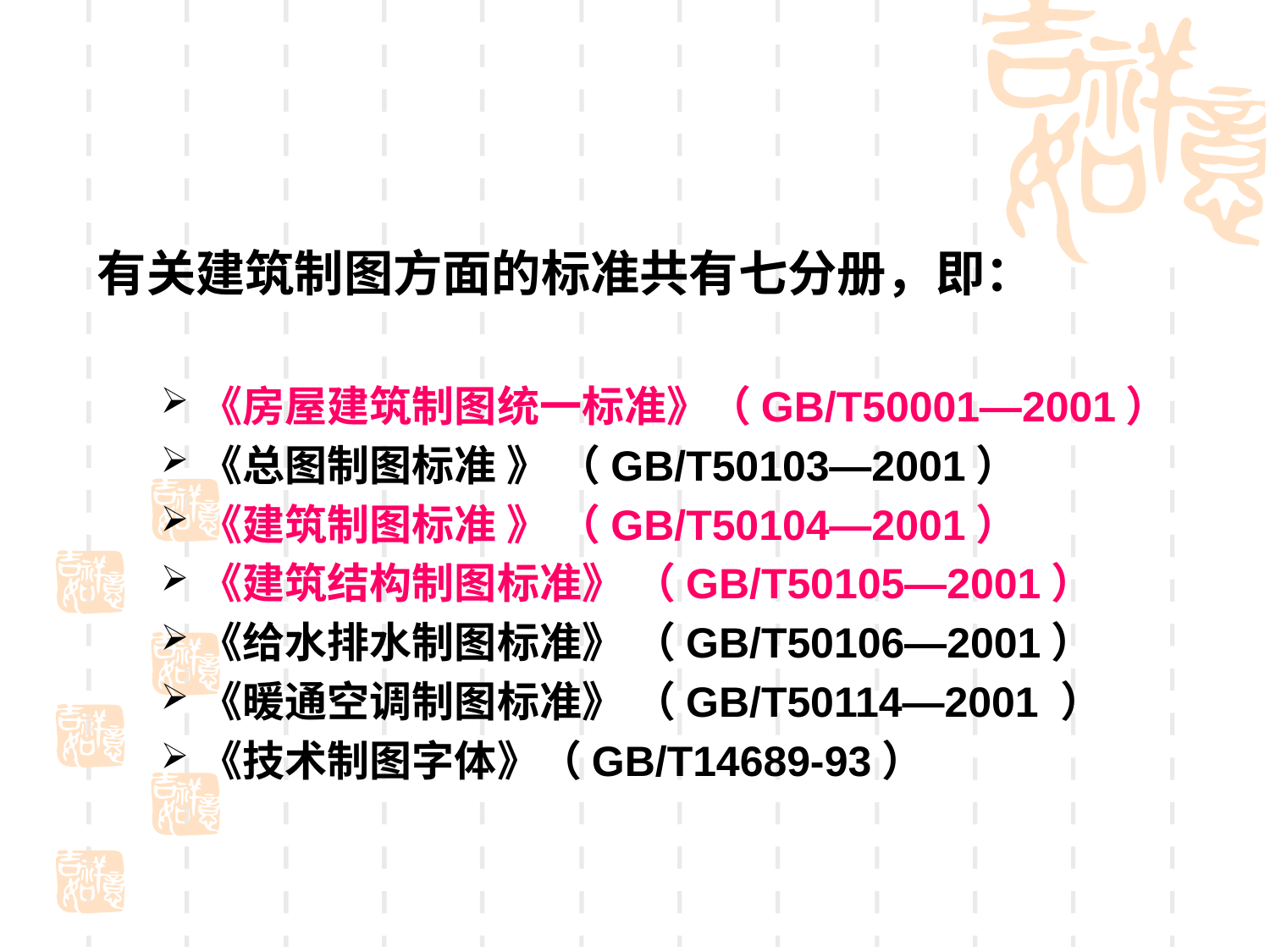

有关建筑制图方面的标准共有七分册，即：

《房屋建筑制图统一标准》（GB/T50001—2001）
《总图制图标准 》 （GB/T50103—2001）
《建筑制图标准 》 （GB/T50104—2001）
《建筑结构制图标准》 （GB/T50105—2001）
《给水排水制图标准》 （GB/T50106—2001）
《暖通空调制图标准》 （GB/T50114—2001 ）
《技术制图字体》（GB/T14689-93）